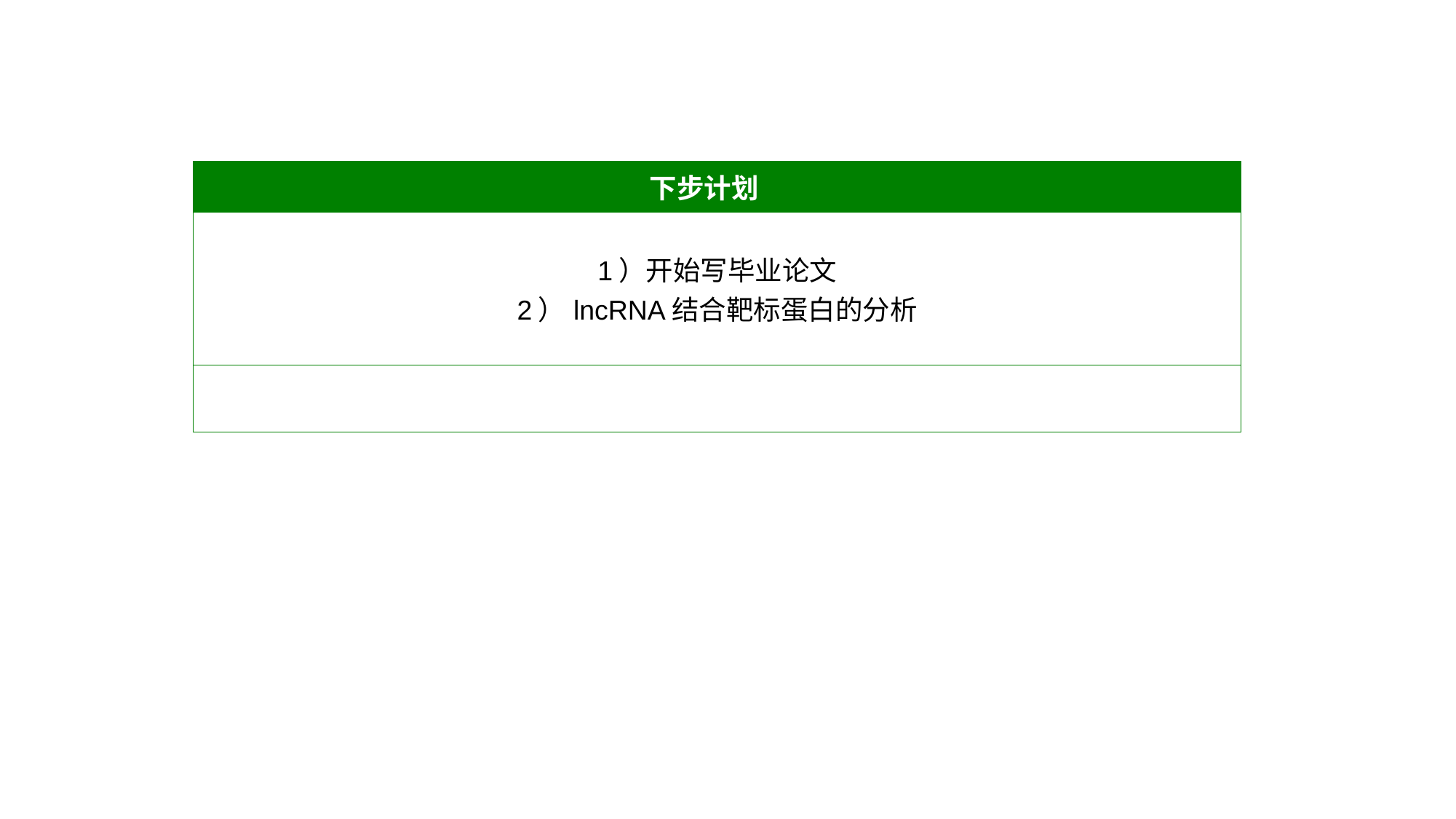

|  | 下步计划 |  |
| --- | --- | --- |
| 1）开始写毕业论文 2）lncRNA结合靶标蛋白的分析 |  |  |
|  |  |  |